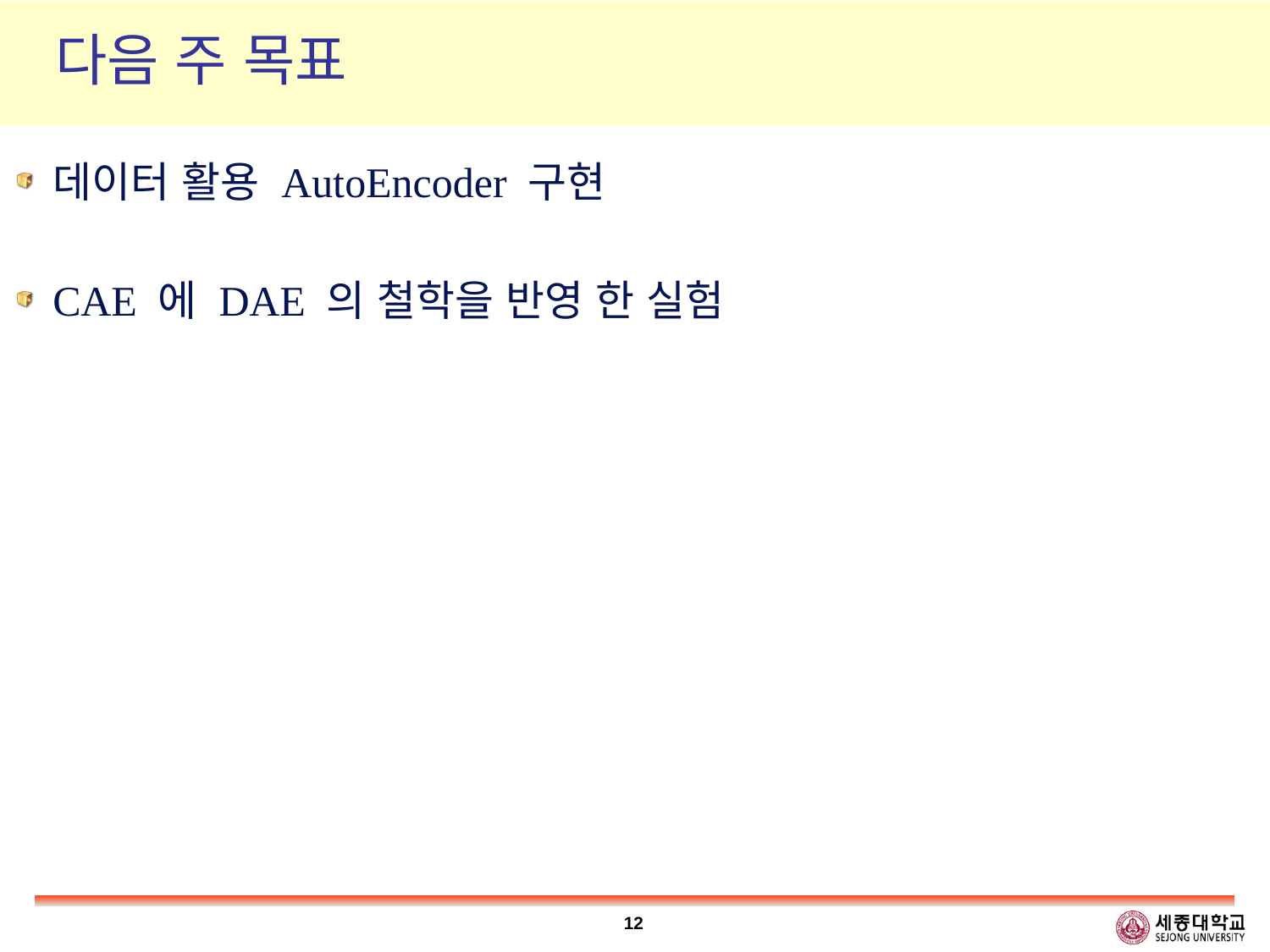

# 다음 주 목표

데이터 활용 AutoEncoder 구현

CAE 에 DAE 의 철학을 반영 한 실험

12